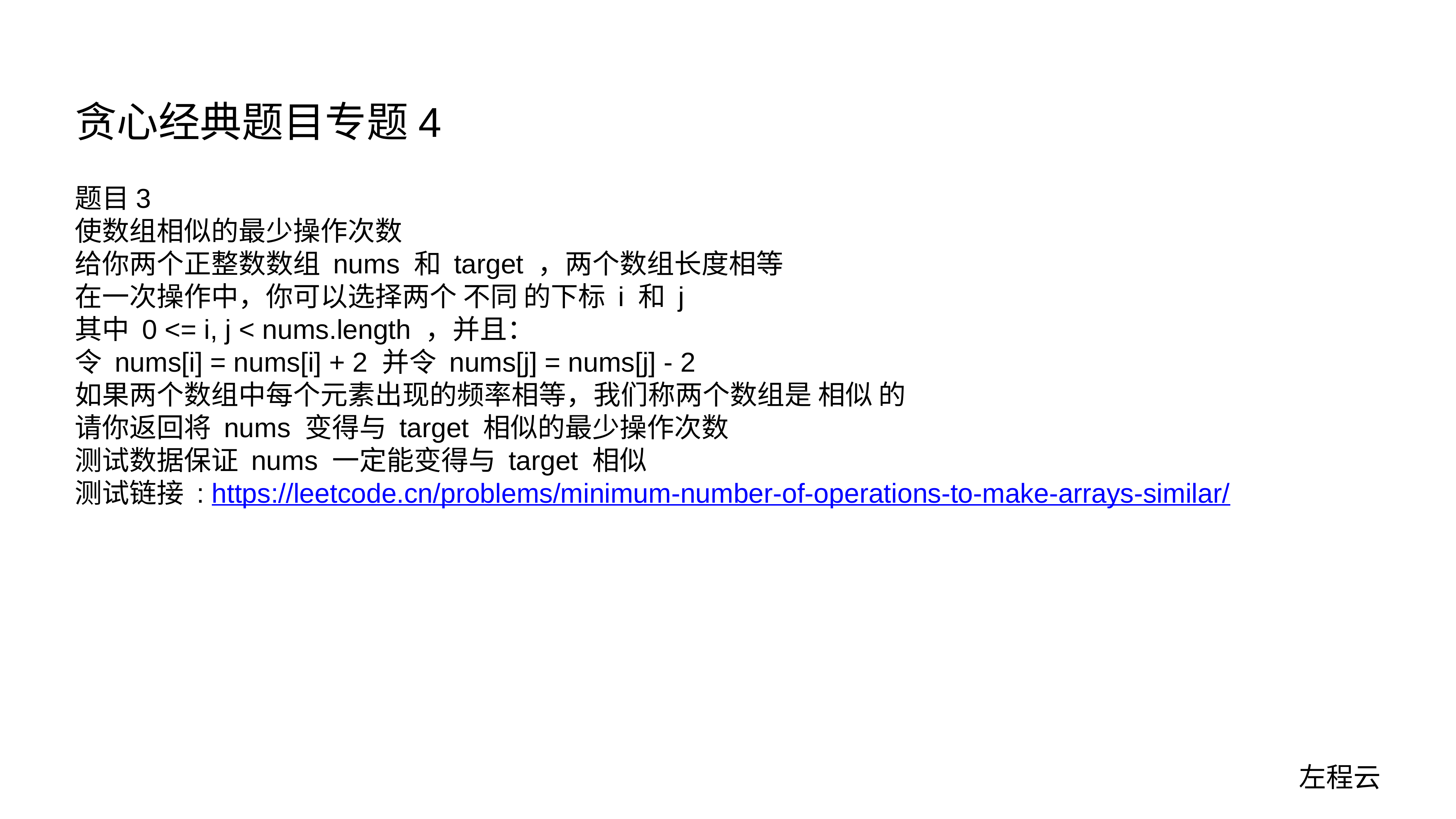

# 贪心经典题目专题4
题目3
使数组相似的最少操作次数
给你两个正整数数组 nums 和 target ，两个数组长度相等
在一次操作中，你可以选择两个 不同 的下标 i 和 j
其中 0 <= i, j < nums.length ，并且：
令 nums[i] = nums[i] + 2 并令 nums[j] = nums[j] - 2
如果两个数组中每个元素出现的频率相等，我们称两个数组是 相似 的
请你返回将 nums 变得与 target 相似的最少操作次数
测试数据保证 nums 一定能变得与 target 相似
测试链接 : https://leetcode.cn/problems/minimum-number-of-operations-to-make-arrays-similar/
左程云